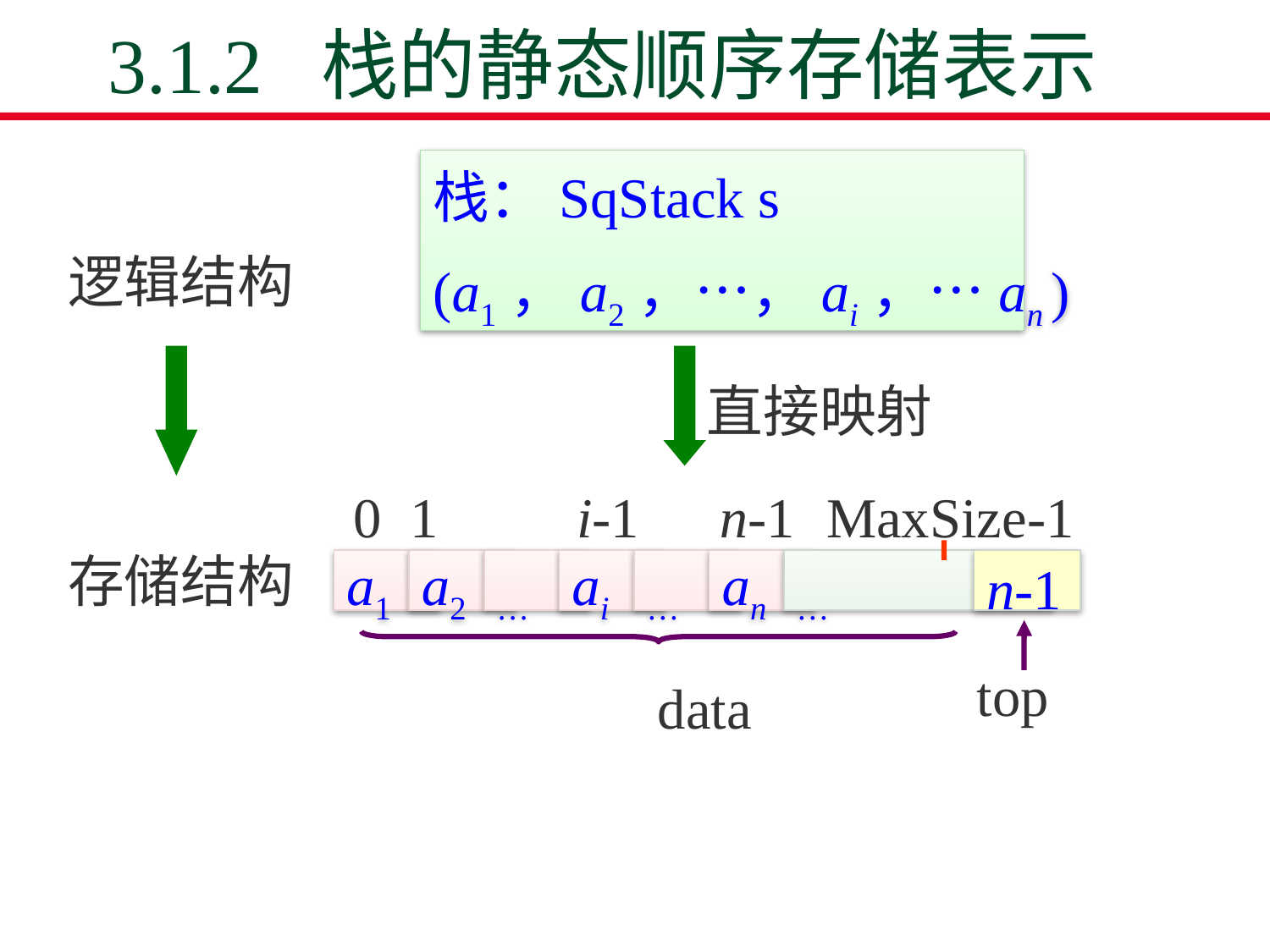

# 3.1.2  栈的静态顺序存储表示
栈：SqStack s
(a1，a2，…，ai，…an )
逻辑结构

直接映射

0
1
i-1
n-1
MaxSize-1

a1
a2
…
ai
…
an
…
n-1

top
data
存储结构